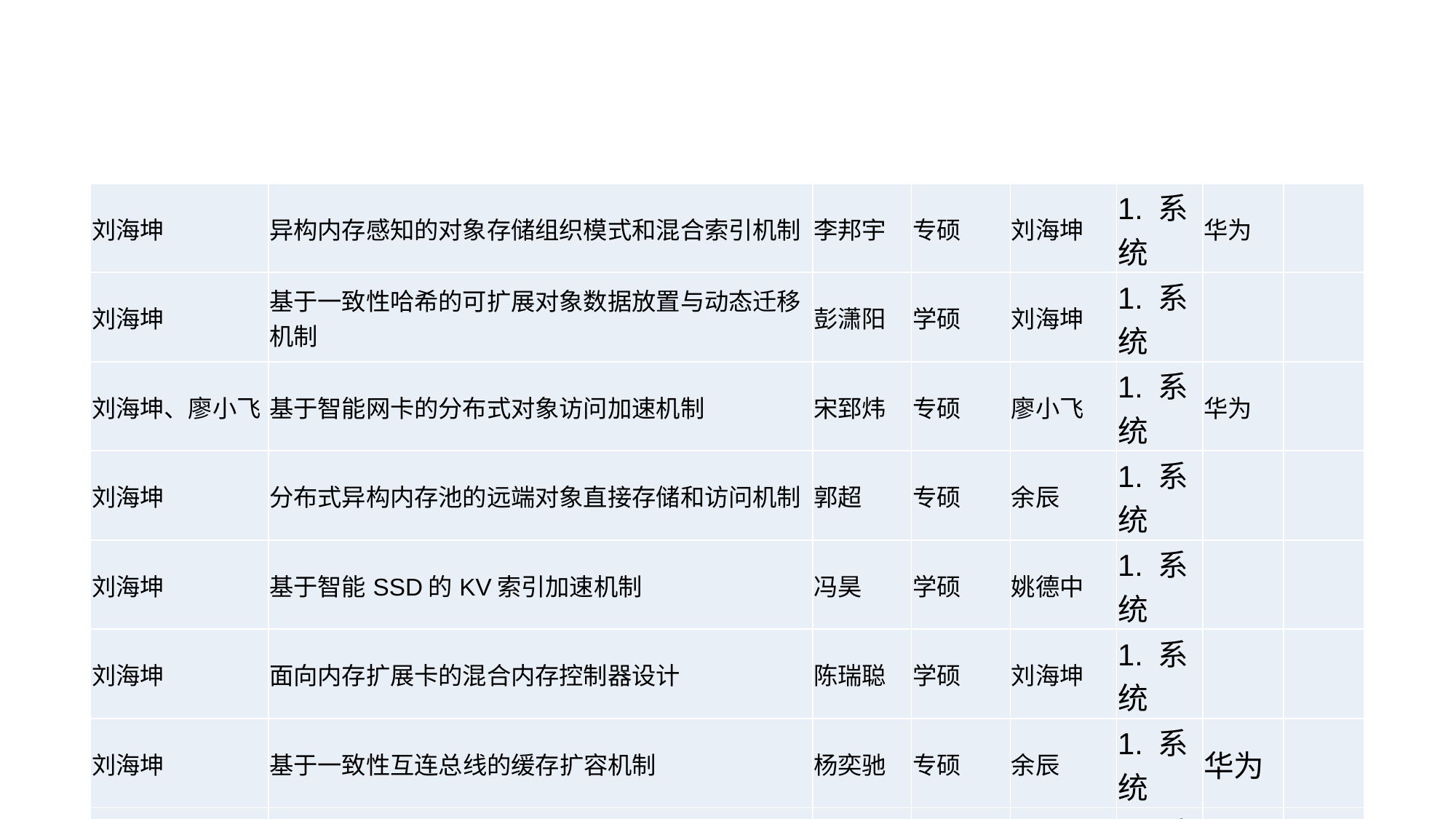

#
| 刘海坤 | 异构内存感知的对象存储组织模式和混合索引机制 | 李邦宇 | 专硕 | 刘海坤 | 1. 系统 | 华为 |  |
| --- | --- | --- | --- | --- | --- | --- | --- |
| 刘海坤 | 基于一致性哈希的可扩展对象数据放置与动态迁移机制 | 彭潇阳 | 学硕 | 刘海坤 | 1. 系统 |  |  |
| 刘海坤、廖小飞 | 基于智能网卡的分布式对象访问加速机制 | 宋郅炜 | 专硕 | 廖小飞 | 1. 系统 | 华为 |  |
| 刘海坤 | 分布式异构内存池的远端对象直接存储和访问机制 | 郭超 | 专硕 | 余辰 | 1. 系统 |  |  |
| 刘海坤 | 基于智能SSD的KV索引加速机制 | 冯昊 | 学硕 | 姚德中 | 1. 系统 |  |  |
| 刘海坤 | 面向内存扩展卡的混合内存控制器设计 | 陈瑞聪 | 学硕 | 刘海坤 | 1. 系统 |  |  |
| 刘海坤 | 基于一致性互连总线的缓存扩容机制 | 杨奕驰 | 专硕 | 余辰 | 1. 系统 | 华为 |  |
| 刘海坤 | 基于一致性互连总线的多层次内存管理策略 | 汪啸宇 | 学硕 | 赵峰 | 1. 系统 |  |  |